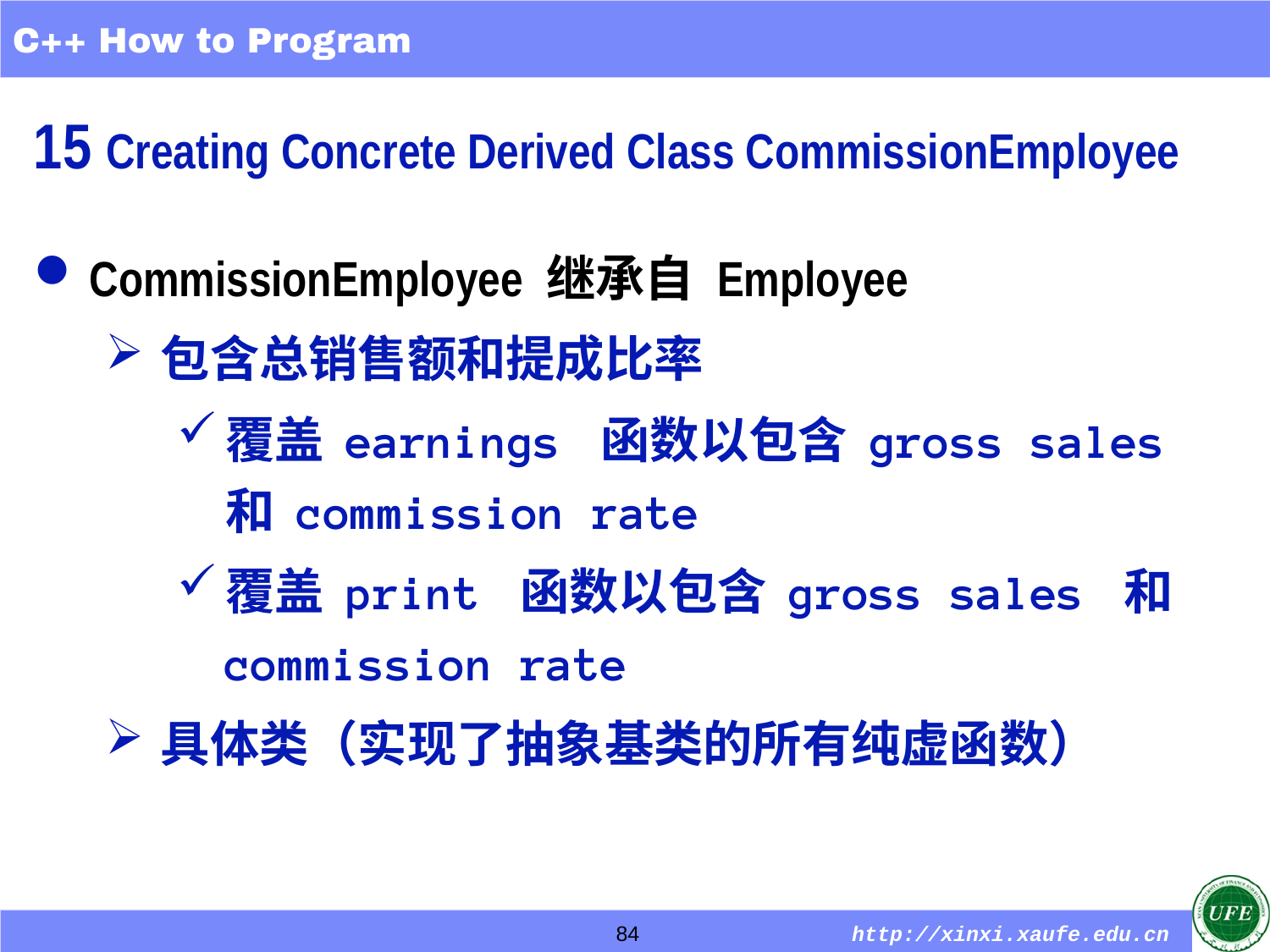

15 Creating Concrete Derived Class CommissionEmployee
CommissionEmployee 继承自 Employee
包含总销售额和提成比率
覆盖 earnings 函数以包含 gross sales 和 commission rate
覆盖 print 函数以包含 gross sales 和 commission rate
具体类（实现了抽象基类的所有纯虚函数）
84